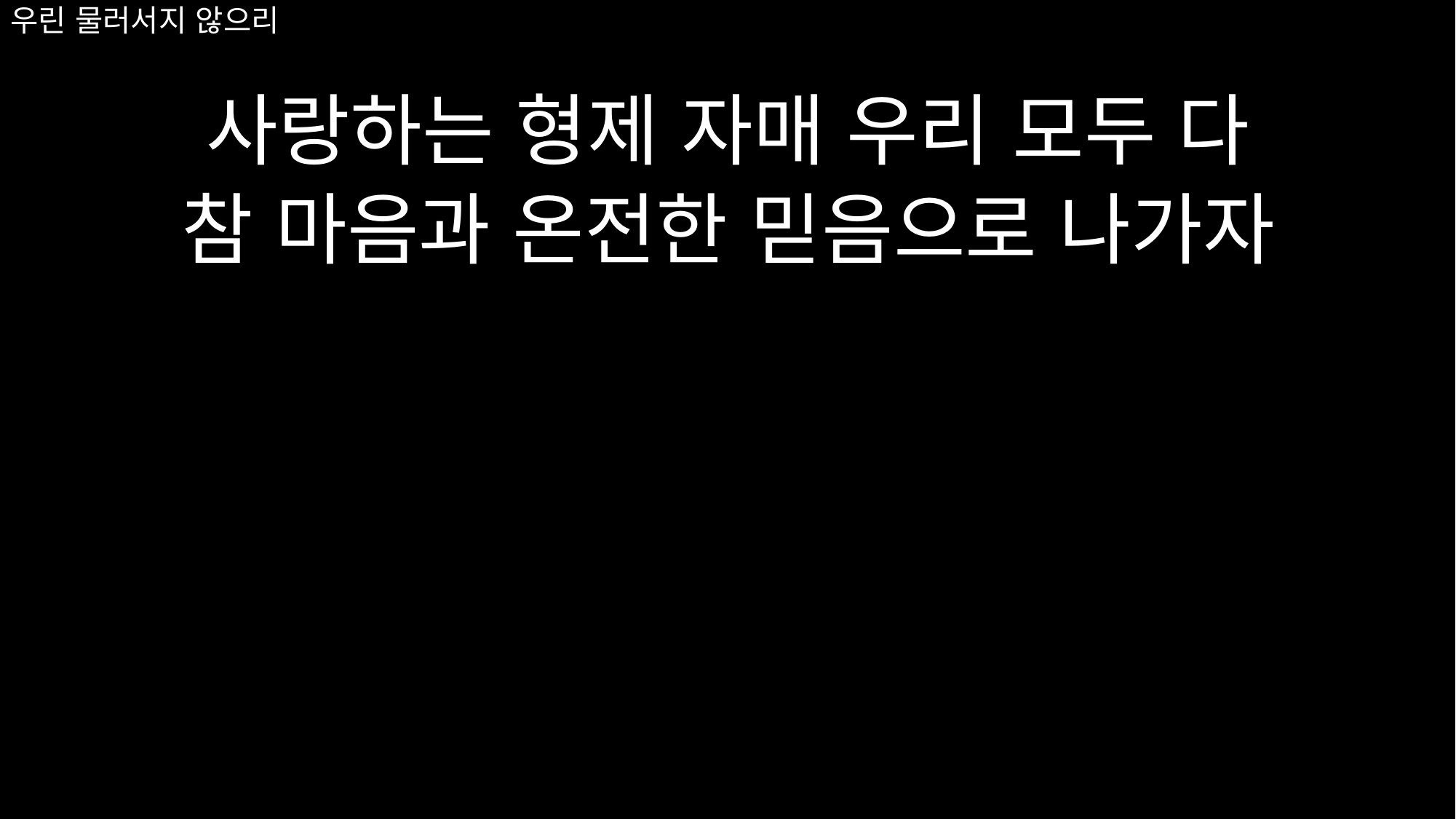

사랑하는 형제 자매 우리 모두 다
참 마음과 온전한 믿음으로 나가자

# 우린 물러서지 않으리